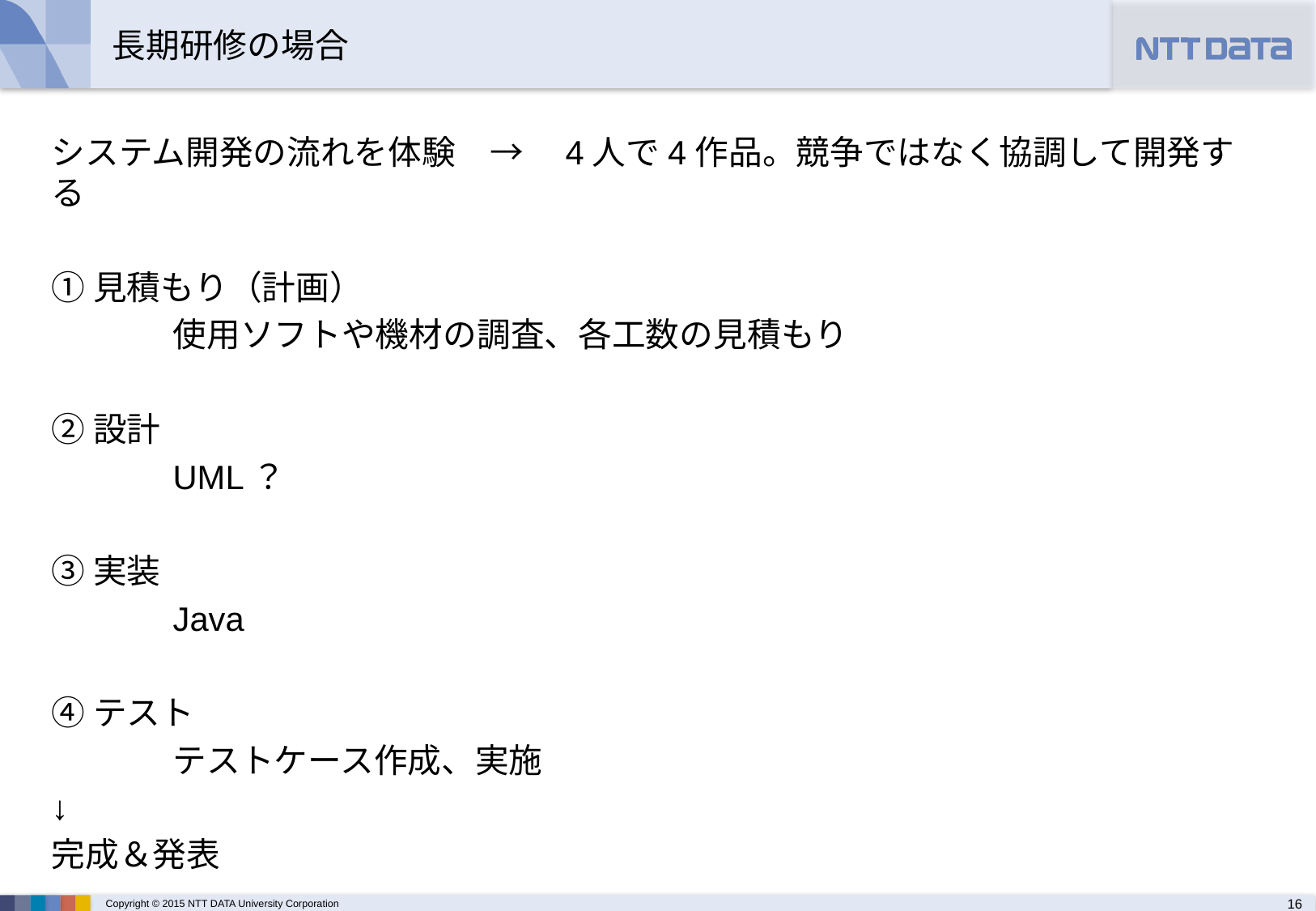

# 長期研修の場合
システム開発の流れを体験　→　4人で4作品。競争ではなく協調して開発する

①見積もり（計画）
	使用ソフトや機材の調査、各工数の見積もり

②設計
	UML？

③実装
	Java

④テスト
	テストケース作成、実施
↓
完成＆発表